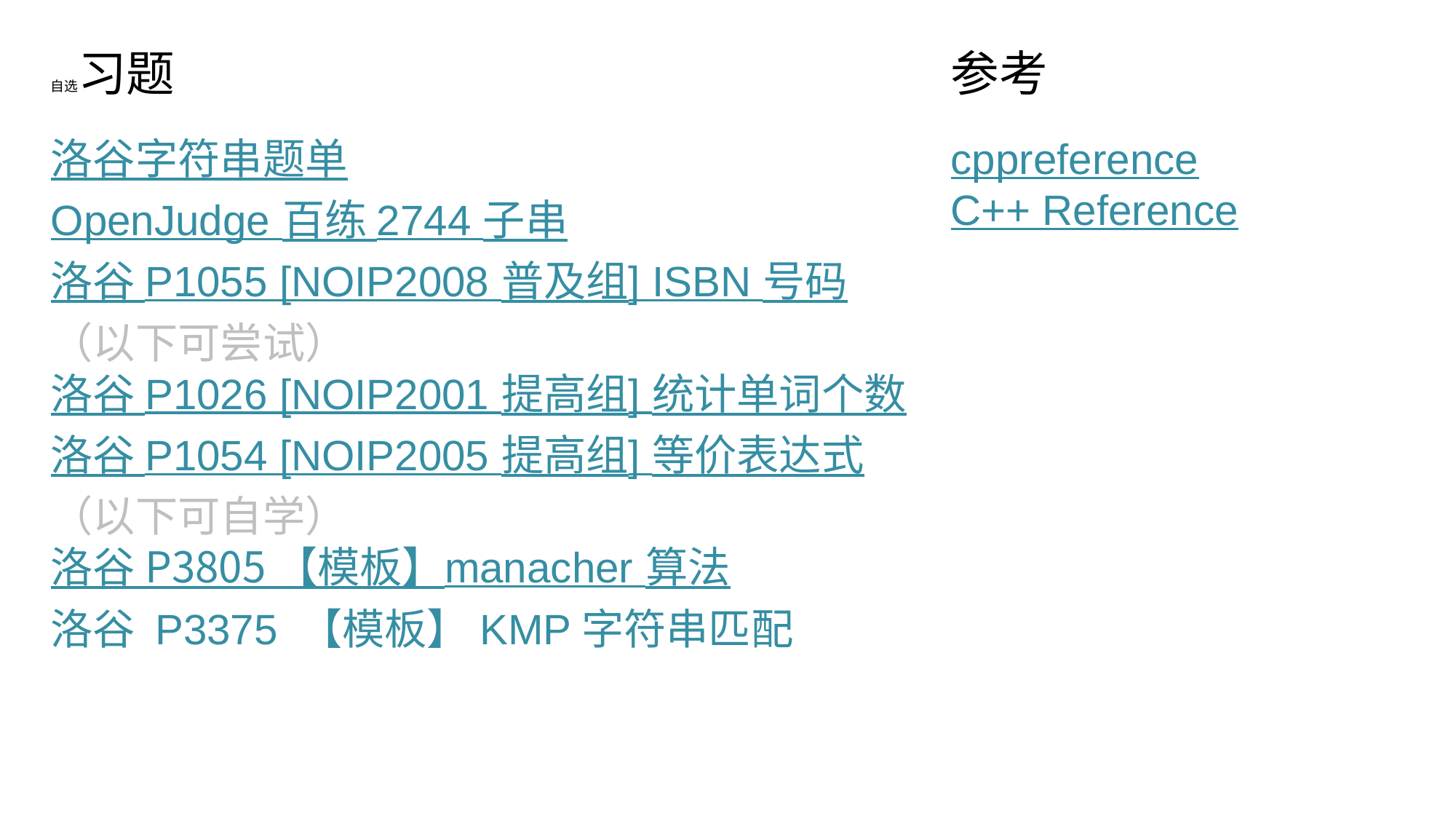

自选习题
参考
洛谷字符串题单
OpenJudge 百练 2744 子串
洛谷 P1055 [NOIP2008 普及组] ISBN 号码
（以下可尝试）
洛谷 P1026 [NOIP2001 提高组] 统计单词个数
洛谷 P1054 [NOIP2005 提高组] 等价表达式
（以下可自学）
洛谷 P3805 【模板】manacher 算法
洛谷 P3375 【模板】KMP字符串匹配

cppreference
C++ Reference